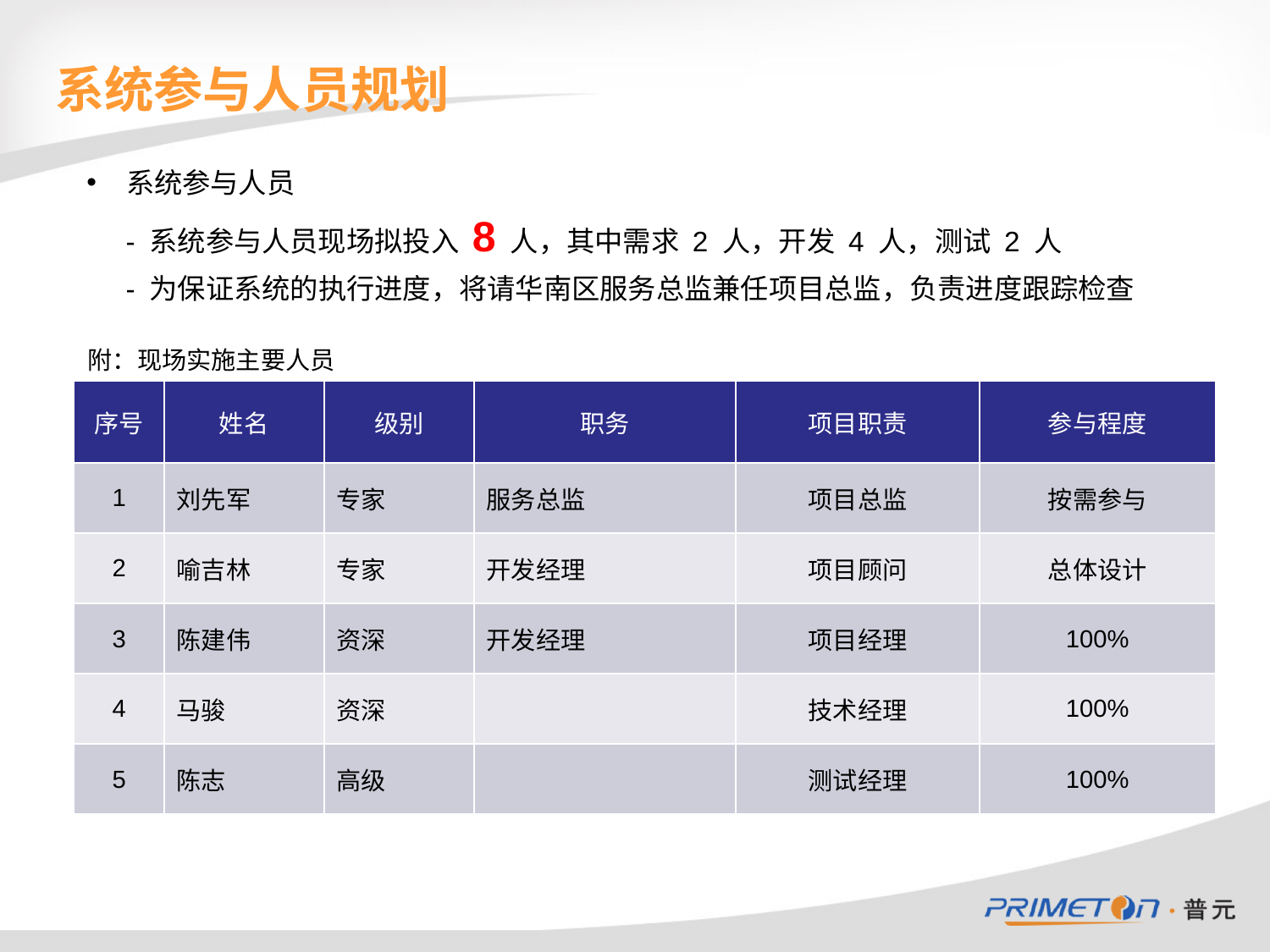

# 系统参与人员规划
系统参与人员
     - 系统参与人员现场拟投入 8 人，其中需求 2 人，开发 4 人，测试 2 人
     - 为保证系统的执行进度，将请华南区服务总监兼任项目总监，负责进度跟踪检查
附：现场实施主要人员
| 序号 | 姓名 | 级别 | 职务 | 项目职责 | 参与程度 |
| --- | --- | --- | --- | --- | --- |
| 1 | 刘先军 | 专家 | 服务总监 | 项目总监 | 按需参与 |
| 2 | 喻吉林 | 专家 | 开发经理 | 项目顾问 | 总体设计 |
| 3 | 陈建伟 | 资深 | 开发经理 | 项目经理 | 100% |
| 4 | 马骏 | 资深 |  | 技术经理 | 100% |
| 5 | 陈志 | 高级 |  | 测试经理 | 100% |